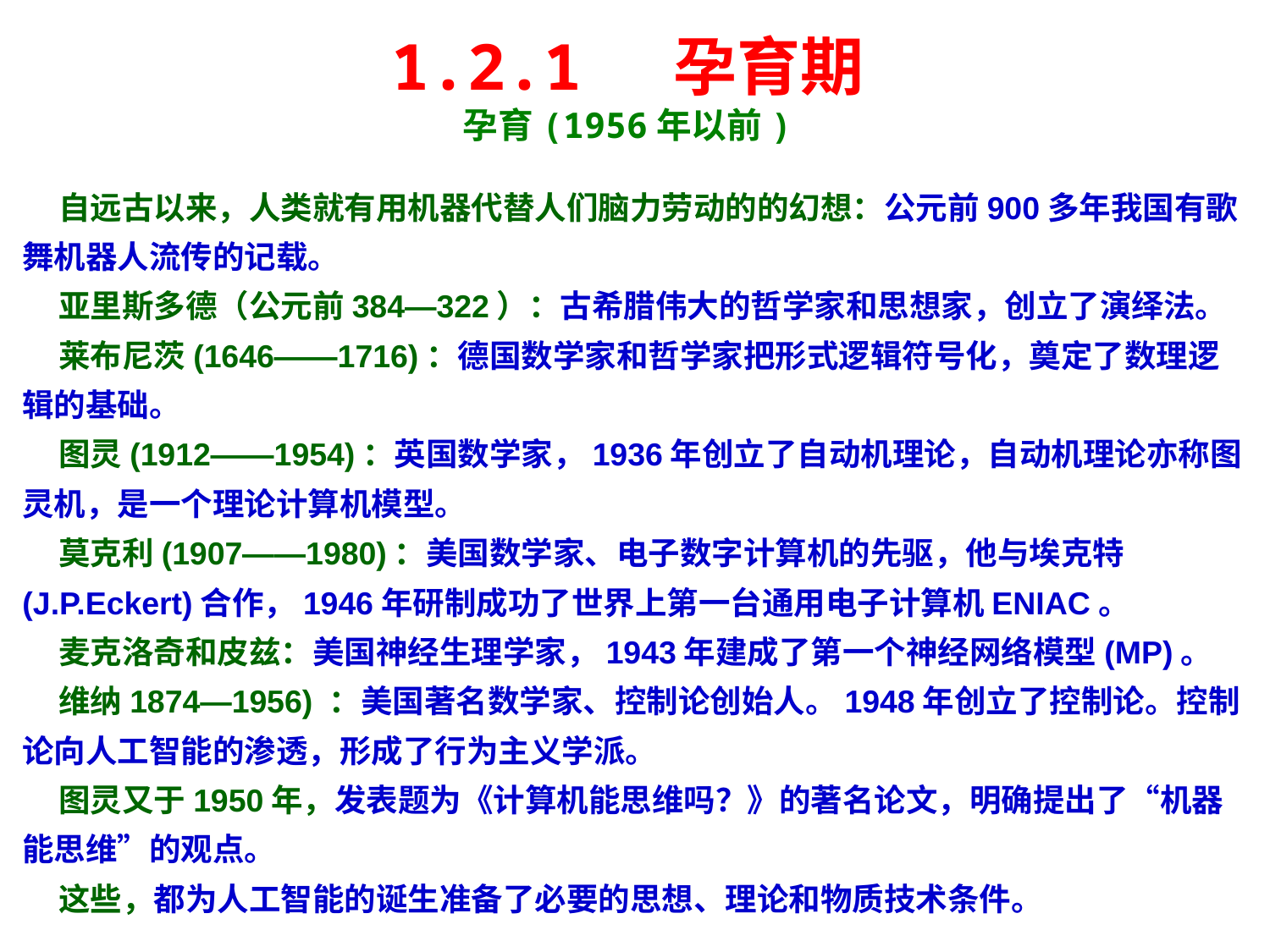

# 1.2.1  孕育期 孕育(1956年以前)
    自远古以来，人类就有用机器代替人们脑力劳动的的幻想：公元前900多年我国有歌舞机器人流传的记载。
    亚里斯多德（公元前384—322）：古希腊伟大的哲学家和思想家，创立了演绎法。
    莱布尼茨(1646——1716)：德国数学家和哲学家把形式逻辑符号化，奠定了数理逻辑的基础。
    图灵(1912——1954)：英国数学家，1936年创立了自动机理论，自动机理论亦称图灵机，是一个理论计算机模型。
    莫克利(1907——1980)：美国数学家、电子数字计算机的先驱，他与埃克特(J.P.Eckert)合作，1946年研制成功了世界上第一台通用电子计算机ENIAC。
    麦克洛奇和皮兹：美国神经生理学家，1943年建成了第一个神经网络模型(MP)。
    维纳1874—1956) ：美国著名数学家、控制论创始人。1948年创立了控制论。控制论向人工智能的渗透，形成了行为主义学派。
    图灵又于1950年，发表题为《计算机能思维吗？》的著名论文，明确提出了“机器能思维”的观点。
    这些，都为人工智能的诞生准备了必要的思想、理论和物质技术条件。
17